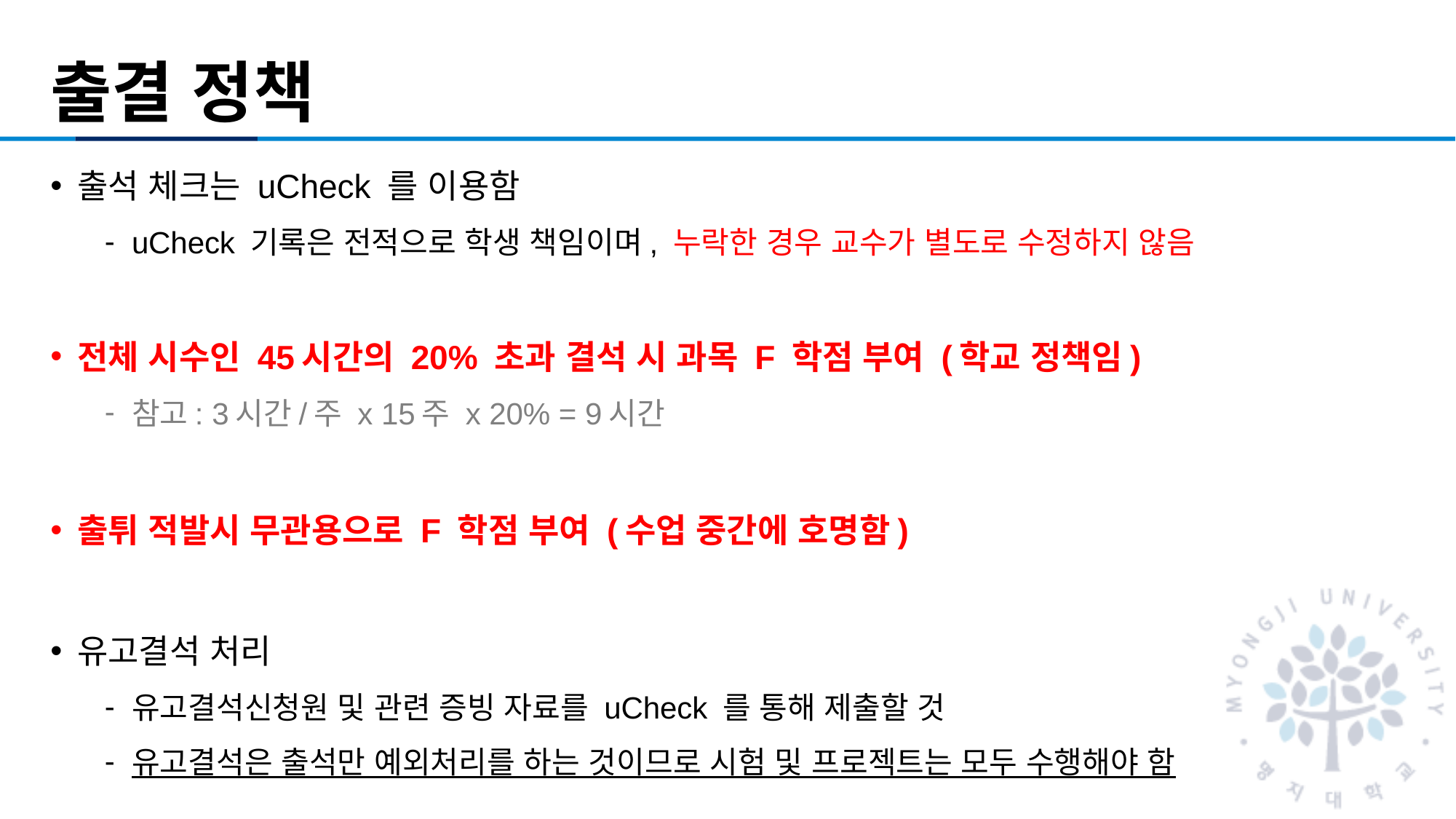

# 출결 정책
출석 체크는 uCheck 를 이용함
uCheck 기록은 전적으로 학생 책임이며, 누락한 경우 교수가 별도로 수정하지 않음

전체 시수인 45시간의 20% 초과 결석 시 과목 F 학점 부여 (학교 정책임)
참고: 3시간/주 x 15주 x 20% = 9시간

출튀 적발시 무관용으로 F 학점 부여 (수업 중간에 호명함)

유고결석 처리
유고결석신청원 및 관련 증빙 자료를 uCheck 를 통해 제출할 것
유고결석은 출석만 예외처리를 하는 것이므로 시험 및 프로젝트는 모두 수행해야 함